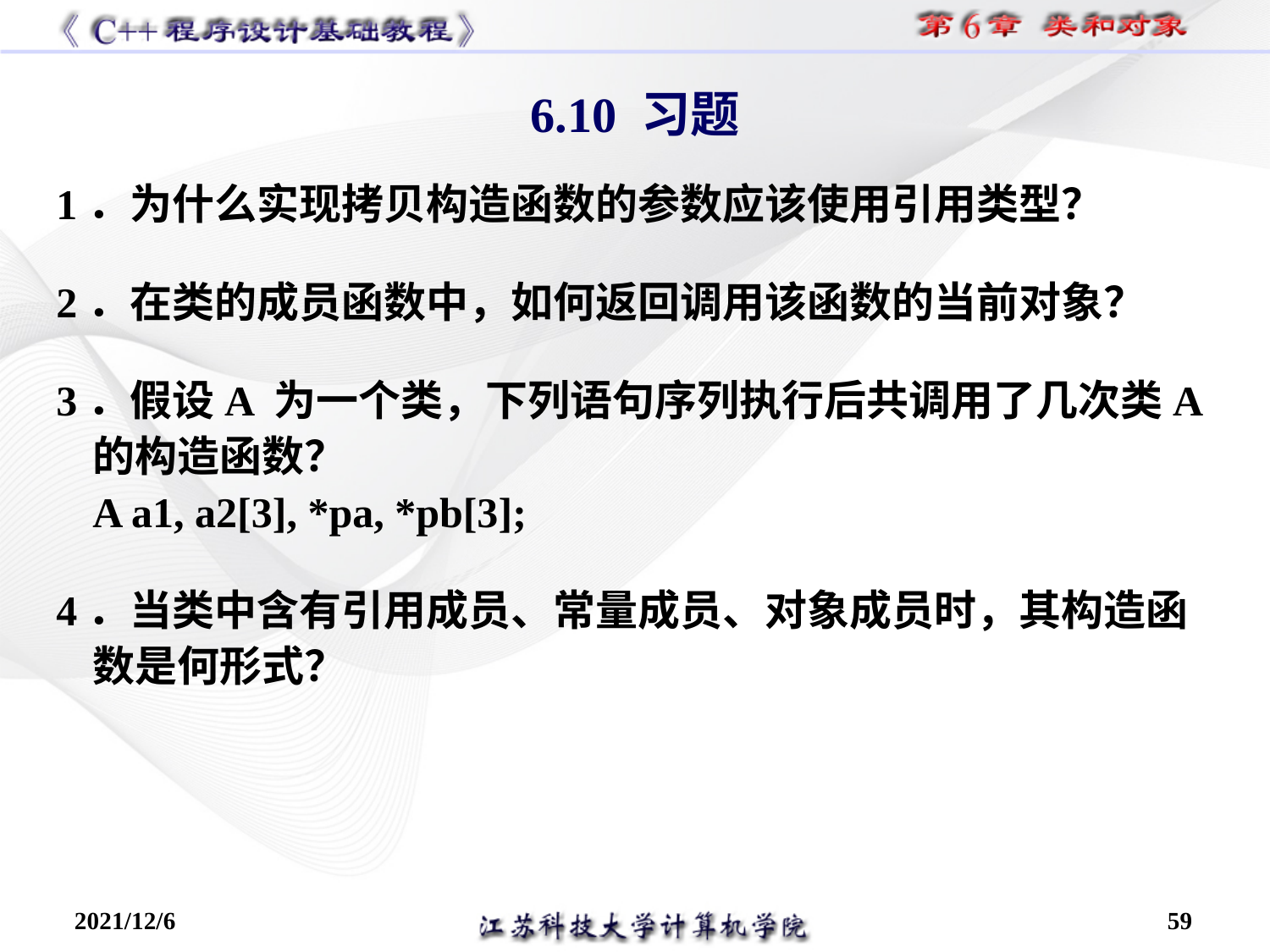

6.10 习题
1．为什么实现拷贝构造函数的参数应该使用引用类型？
2．在类的成员函数中，如何返回调用该函数的当前对象？
3．假设A 为一个类，下列语句序列执行后共调用了几次类A的构造函数？
A a1, a2[3], *pa, *pb[3];
4．当类中含有引用成员、常量成员、对象成员时，其构造函数是何形式？